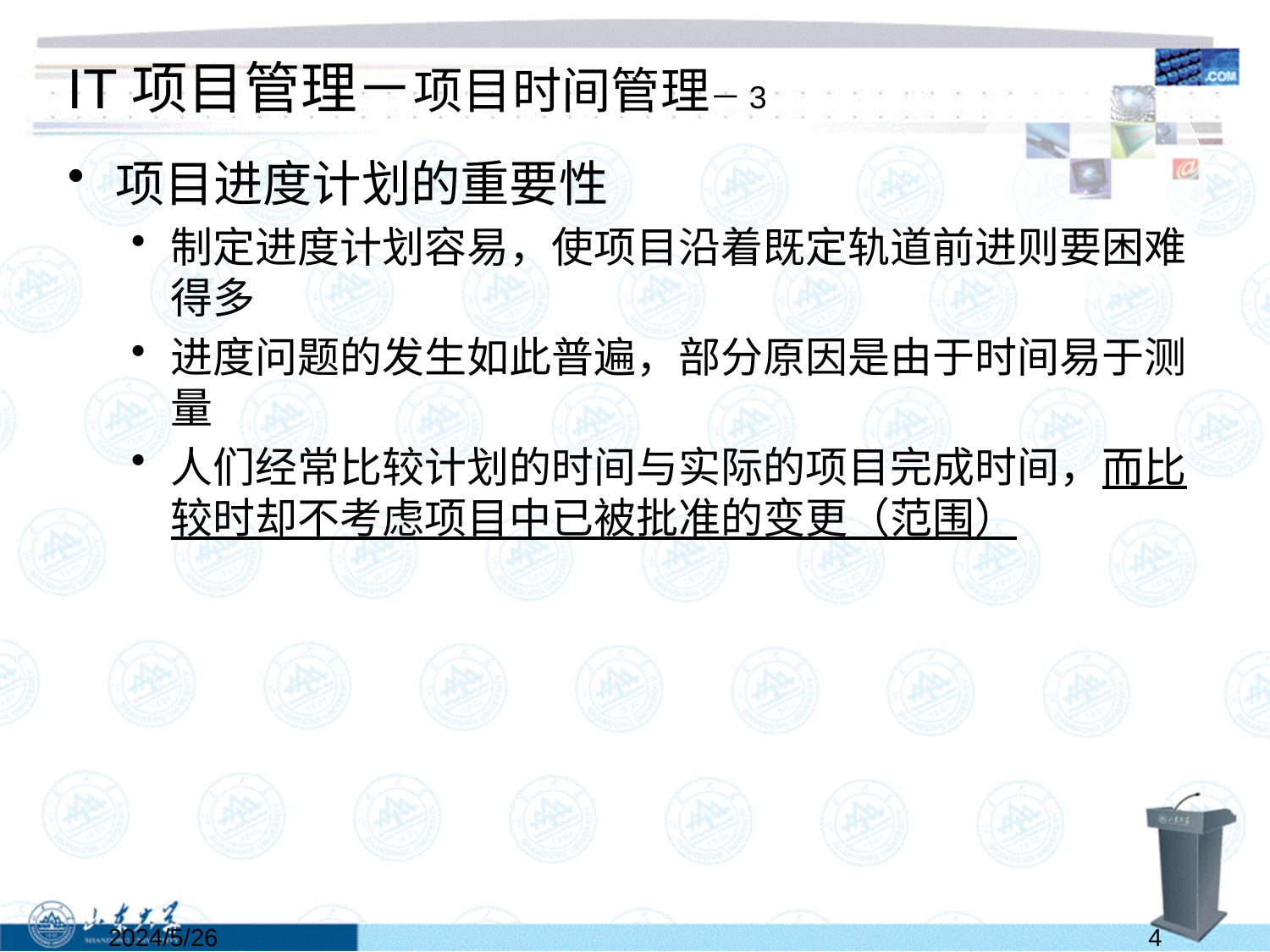

# IT项目管理－项目时间管理－3
项目进度计划的重要性
制定进度计划容易，使项目沿着既定轨道前进则要困难得多
进度问题的发生如此普遍，部分原因是由于时间易于测量
人们经常比较计划的时间与实际的项目完成时间，而比较时却不考虑项目中已被批准的变更（范围）
2024/5/26
4